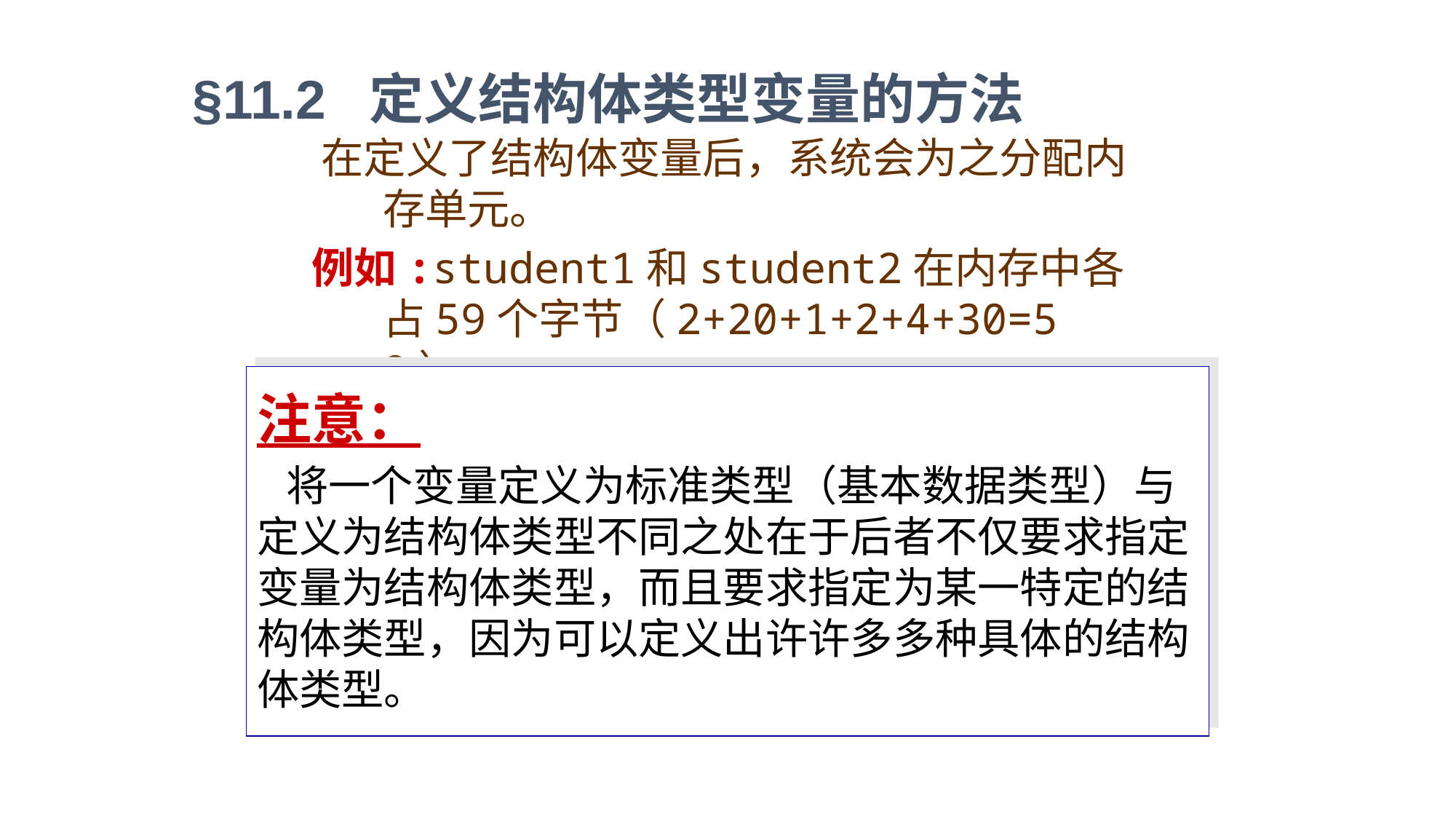

§11.2  定义结构体类型变量的方法
   在定义了结构体变量后，系统会为之分配内存单元。
  例如:student1和student2在内存中各占59个字节（2+20+1+2+4+30=59）。

注意：
  将一个变量定义为标准类型（基本数据类型）与定义为结构体类型不同之处在于后者不仅要求指定变量为结构体类型，而且要求指定为某一特定的结构体类型，因为可以定义出许许多多种具体的结构体类型。